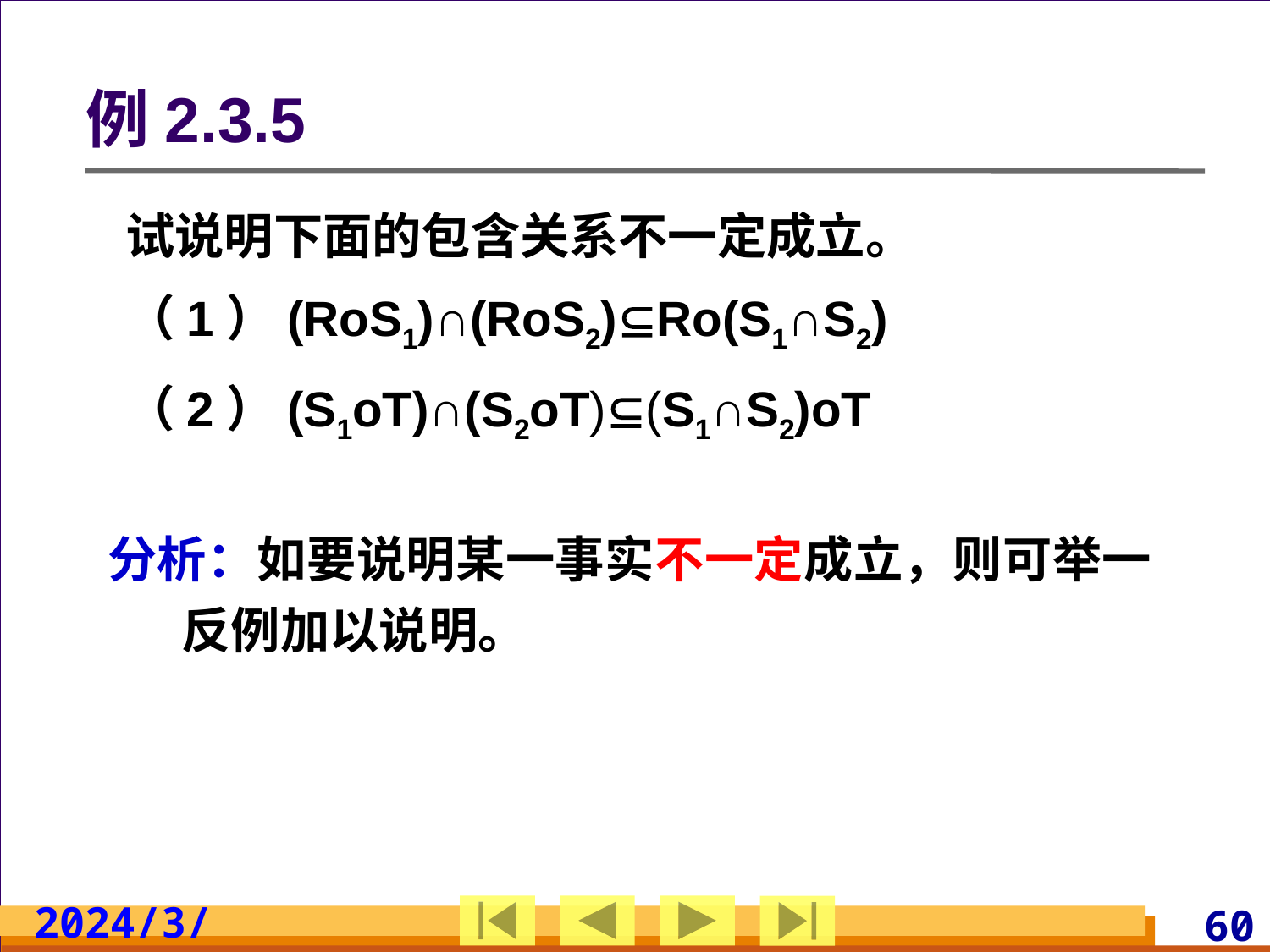

# 例2.3.5
试说明下面的包含关系不一定成立。
（1）(RoS1)∩(RoS2)⊆Ro(S1∩S2)
（2）(S1oT)∩(S2oT)⊆(S1∩S2)oT
分析：如要说明某一事实不一定成立，则可举一反例加以说明。
2024/3/10